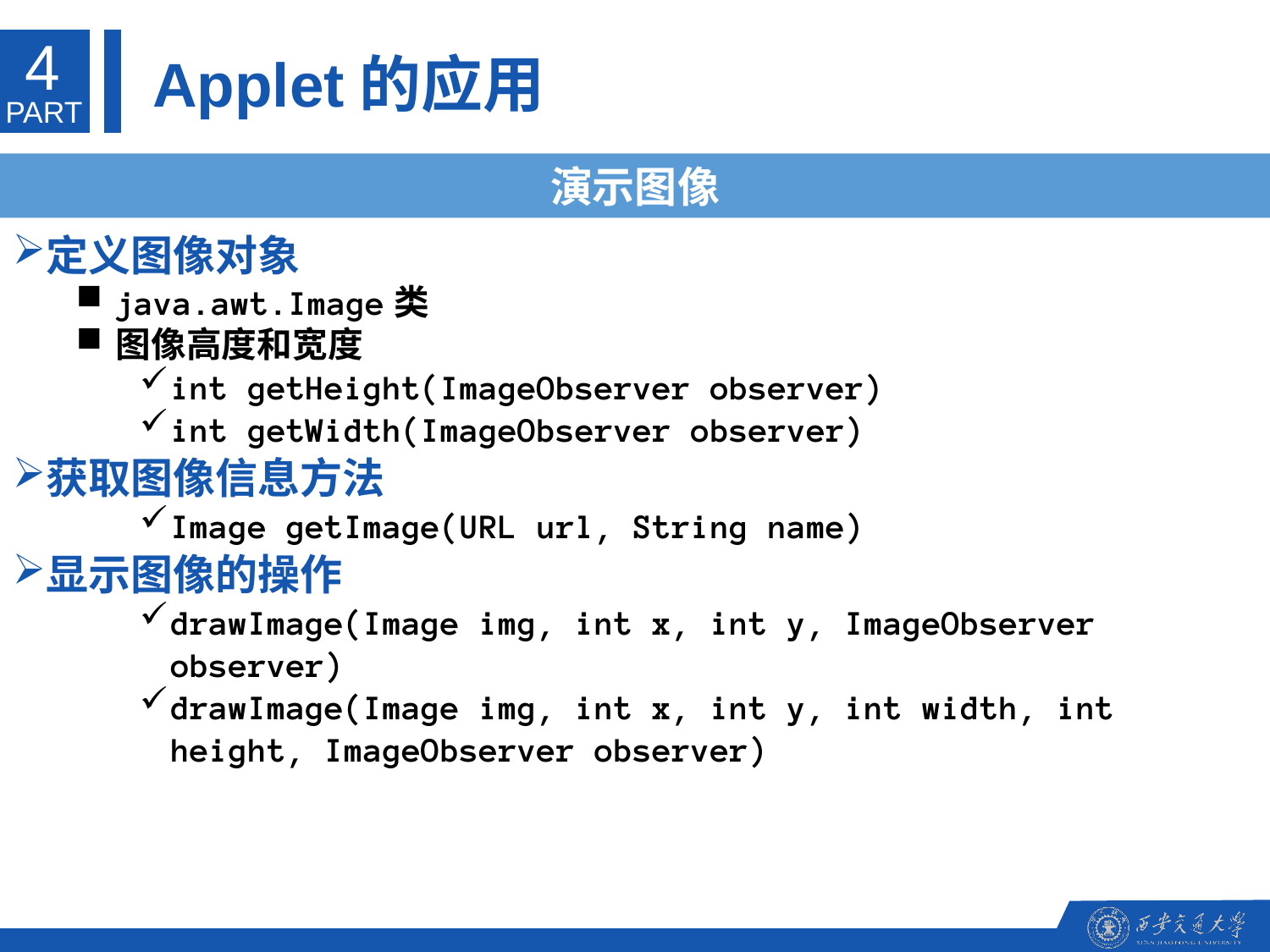

4
Applet的应用
PART
演示图像
定义图像对象
java.awt.Image类
图像高度和宽度
int getHeight(ImageObserver observer)
int getWidth(ImageObserver observer)
获取图像信息方法
Image getImage(URL url, String name)
显示图像的操作
drawImage(Image img, int x, int y, ImageObserver observer)
drawImage(Image img, int x, int y, int width, int height, ImageObserver observer)